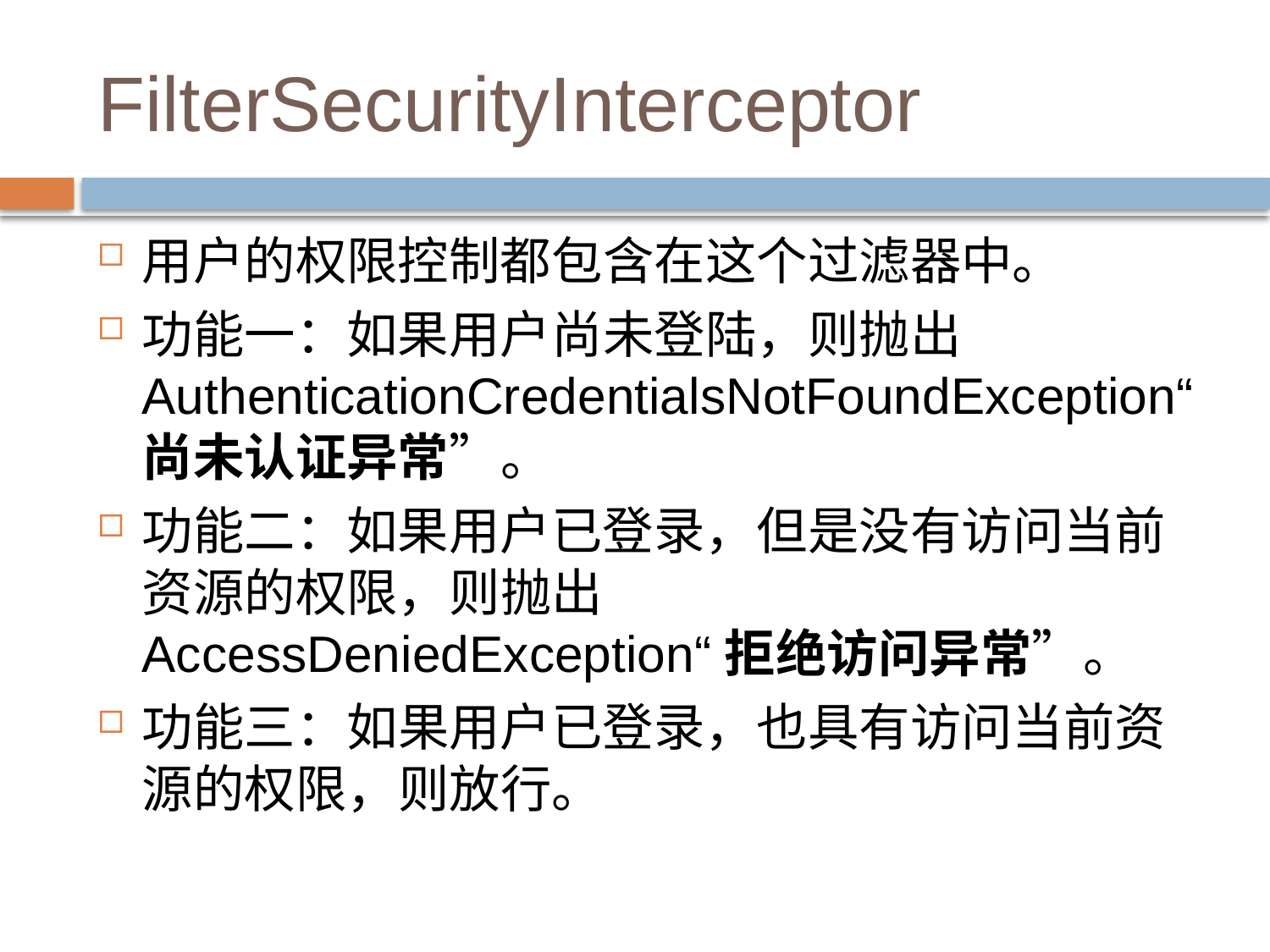

# FilterSecurityInterceptor
用户的权限控制都包含在这个过滤器中。
功能一：如果用户尚未登陆，则抛出AuthenticationCredentialsNotFoundException“尚未认证异常”。
功能二：如果用户已登录，但是没有访问当前资源的权限，则抛出AccessDeniedException“拒绝访问异常”。
功能三：如果用户已登录，也具有访问当前资源的权限，则放行。